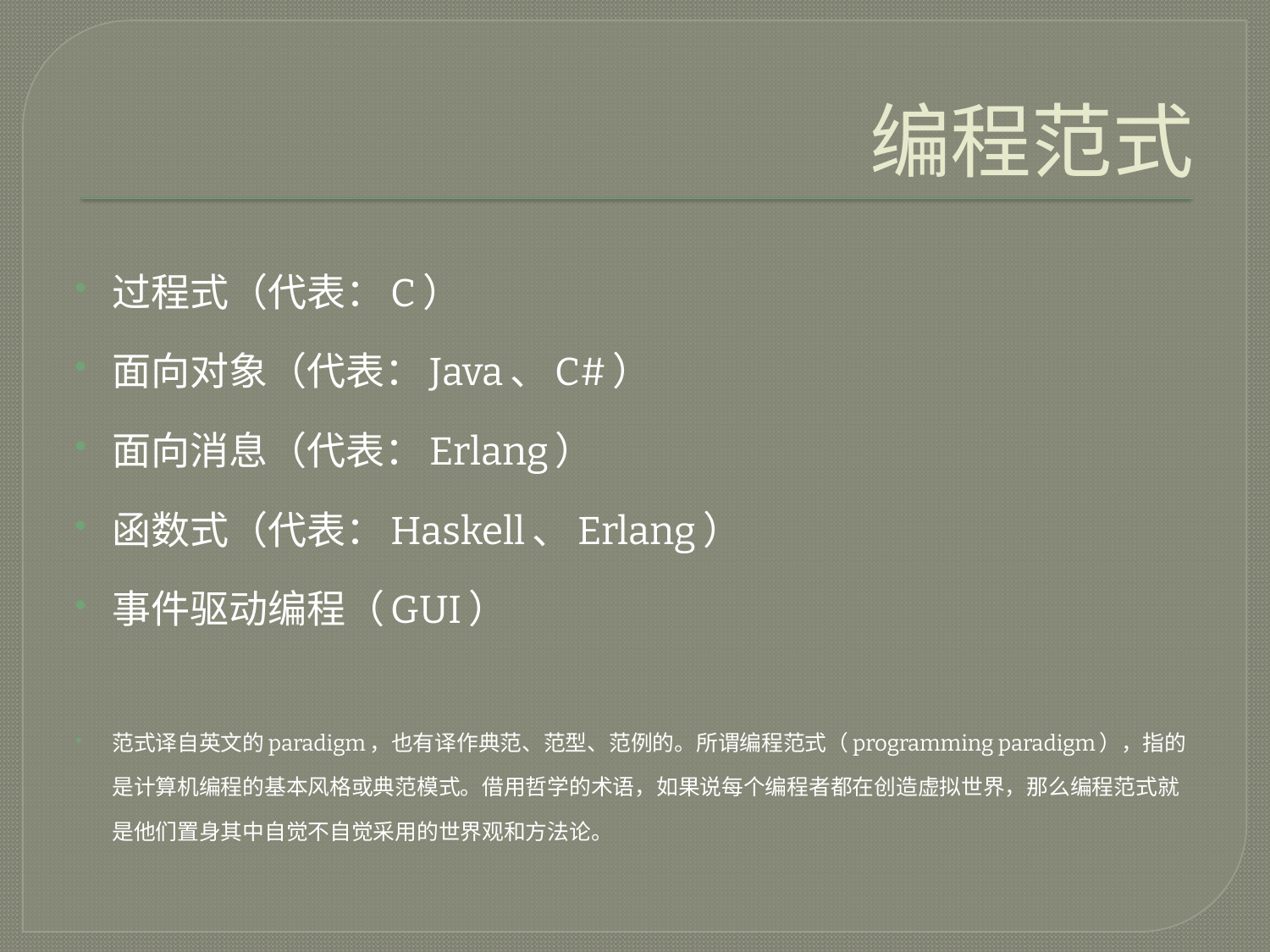

# 编程范式
过程式（代表：C）
面向对象（代表：Java、C#）
面向消息（代表：Erlang）
函数式（代表：Haskell、Erlang）
事件驱动编程（GUI）

范式译自英文的paradigm，也有译作典范、范型、范例的。所谓编程范式（programming paradigm），指的是计算机编程的基本风格或典范模式。借用哲学的术语，如果说每个编程者都在创造虚拟世界，那么编程范式就是他们置身其中自觉不自觉采用的世界观和方法论。